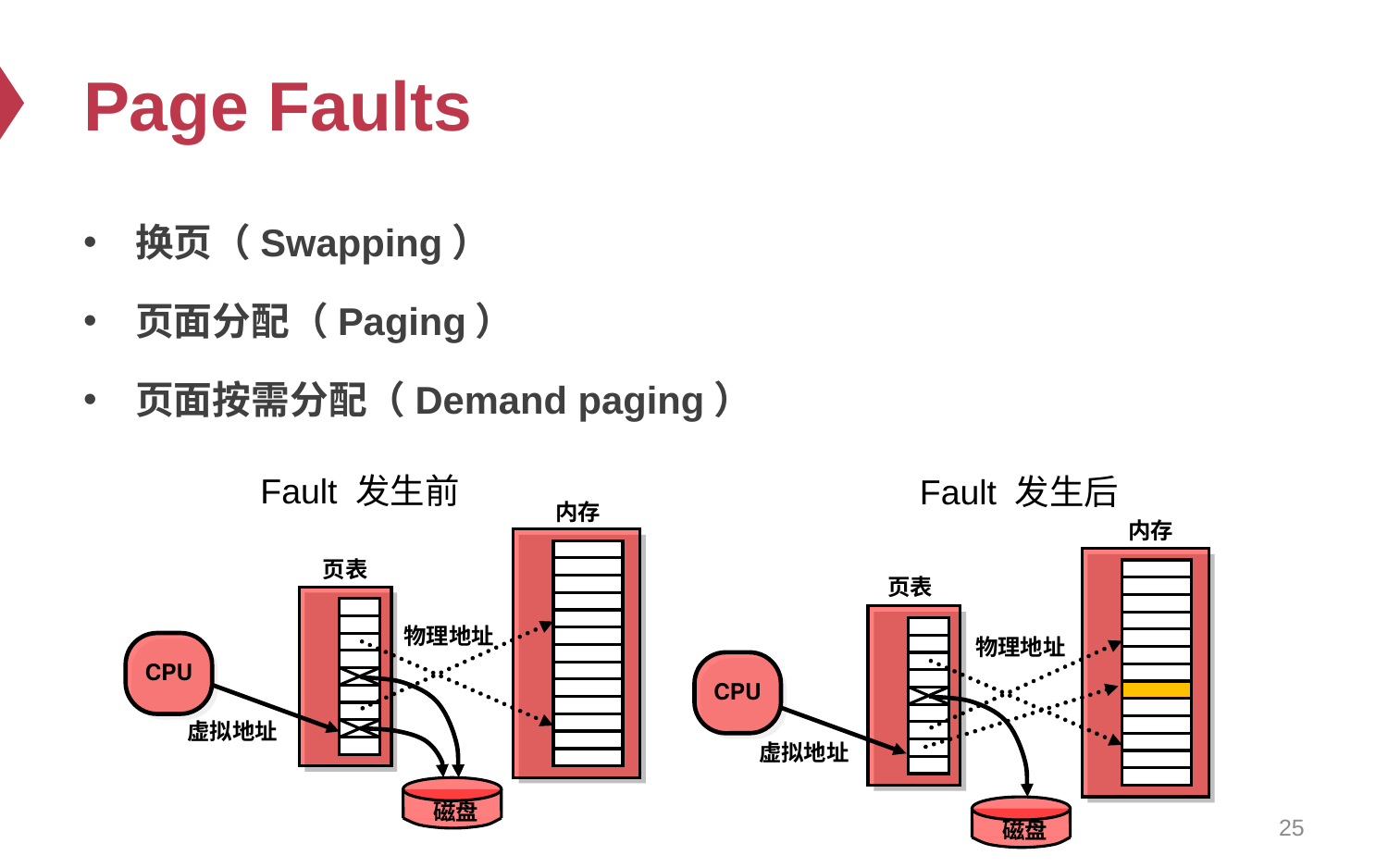

# Page Faults
换页（Swapping）
页面分配（Paging）
页面按需分配（Demand paging）
Fault 发生前
Fault 发生后
内存
内存

页表

页表

物理地址

物理地址
CPU

CPU

虚拟地址

虚拟地址

磁盘

磁盘

25